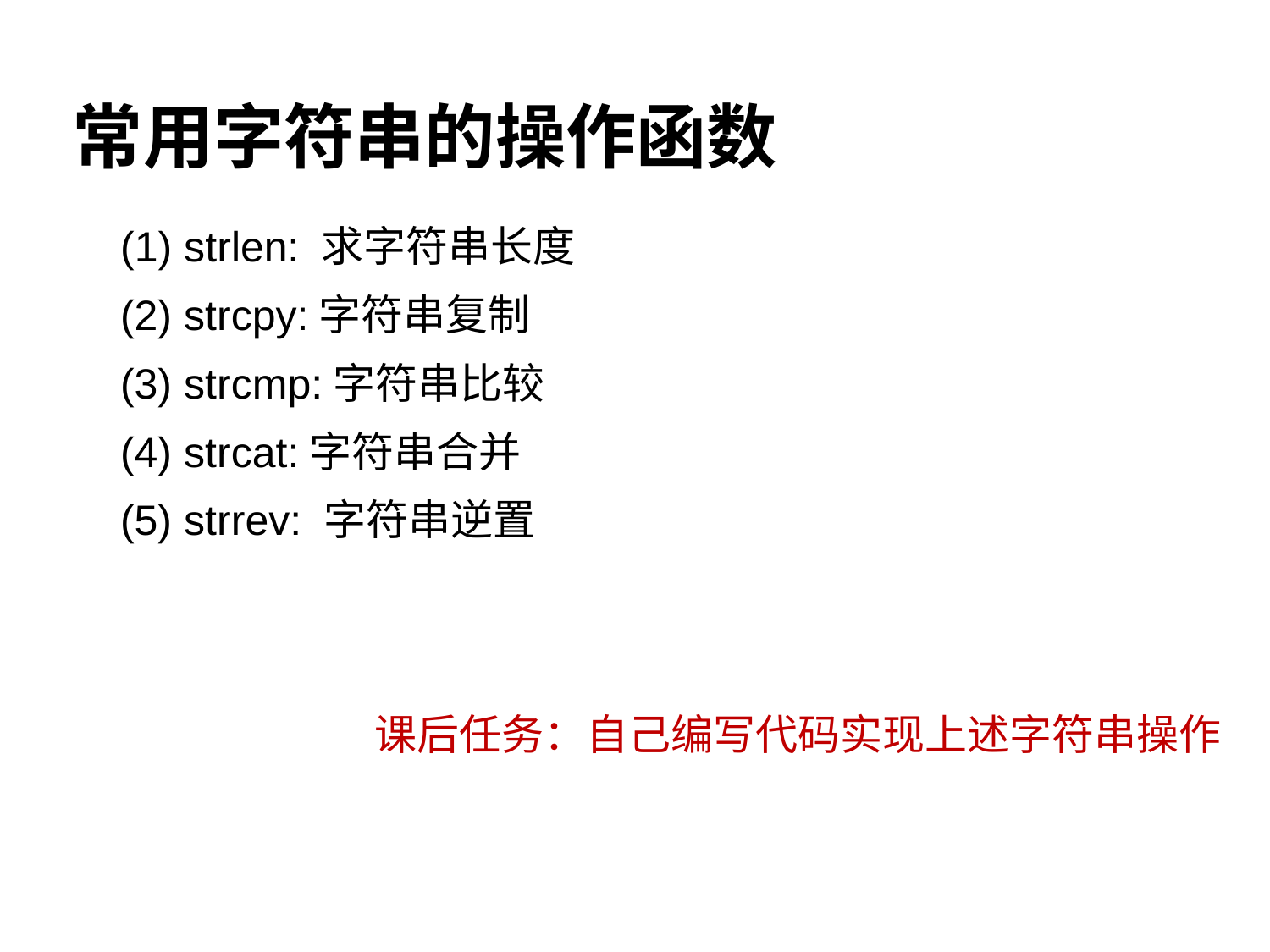

# 常用字符串的操作函数
(1) strlen: 求字符串长度
(2) strcpy:字符串复制
(3) strcmp:字符串比较
(4) strcat:字符串合并
(5) strrev: 字符串逆置

课后任务：自己编写代码实现上述字符串操作